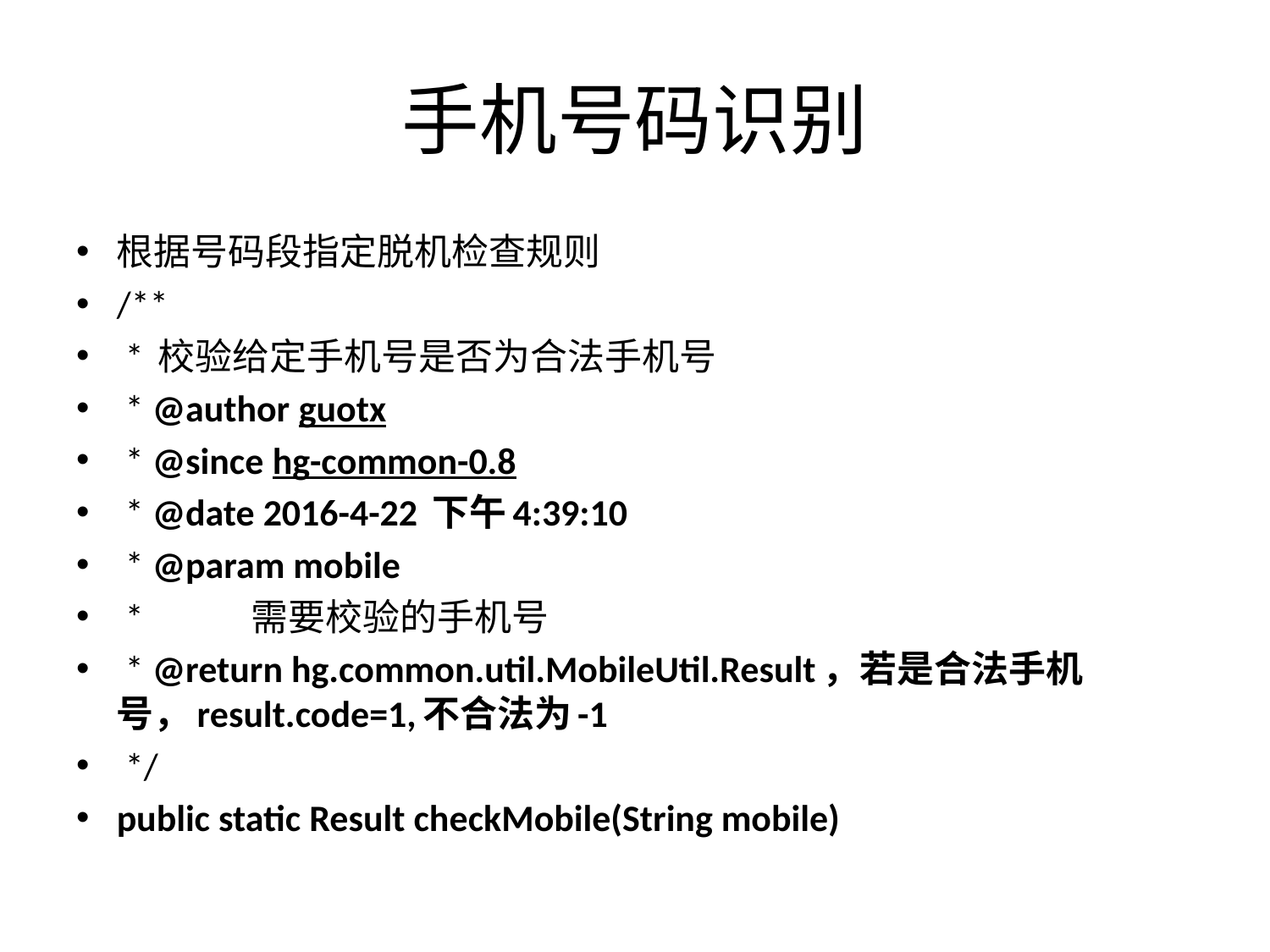

# 手机号码识别
根据号码段指定脱机检查规则
/**
 * 校验给定手机号是否为合法手机号
 * @author guotx
 * @since hg-common-0.8
 * @date 2016-4-22 下午4:39:10
 * @param mobile
 *            需要校验的手机号
 * @return hg.common.util.MobileUtil.Result，若是合法手机号，result.code=1,不合法为-1
 */
public static Result checkMobile(String mobile)